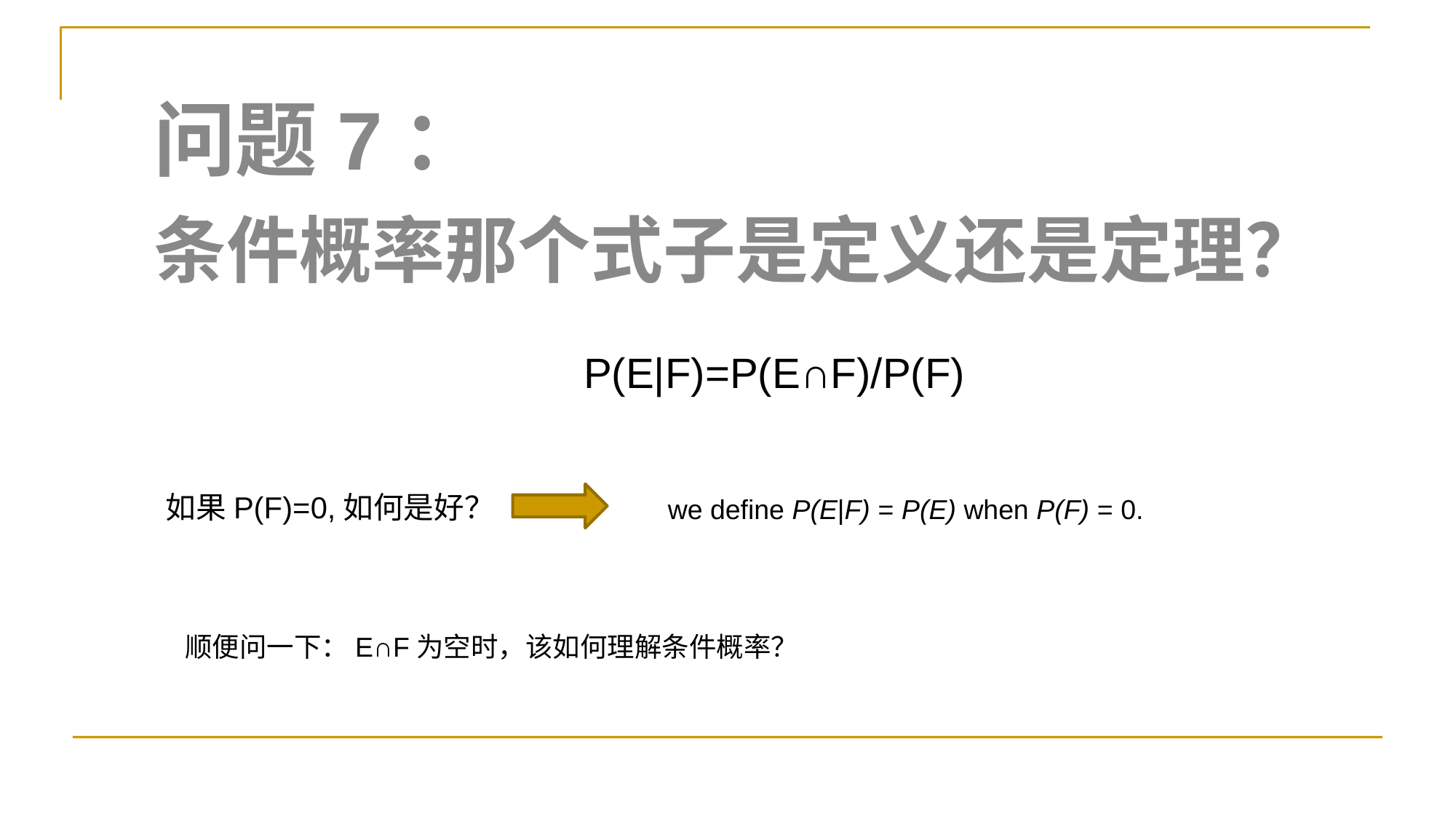

问题7：
条件概率那个式子是定义还是定理？
P(E|F)=P(E∩F)/P(F)
如果P(F)=0,如何是好？

we define P(E|F) = P(E) when P(F) = 0.
顺便问一下：E∩F为空时，该如何理解条件概率？